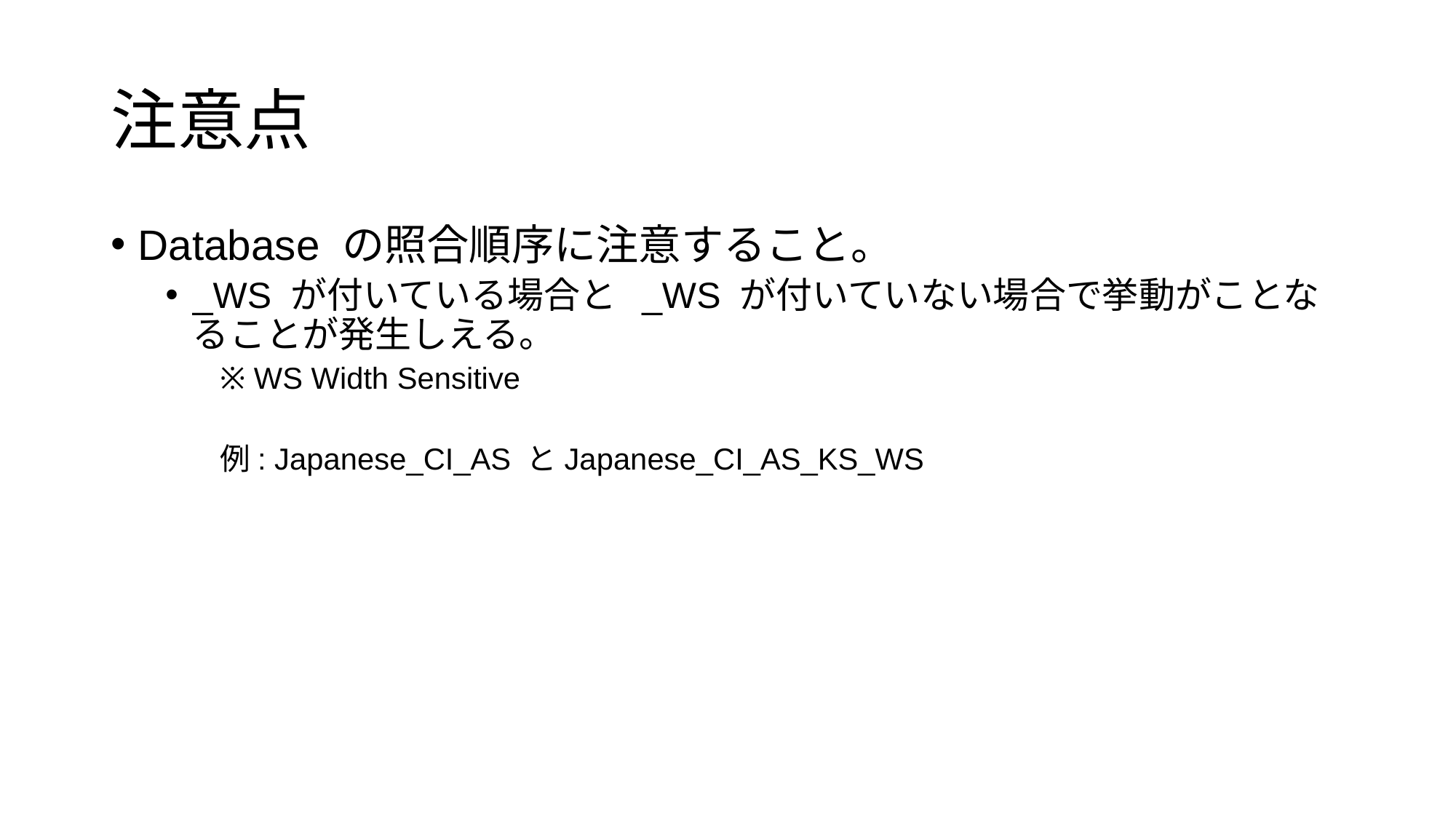

# 注意点
Database の照合順序に注意すること。
_WS が付いている場合と  _WS が付いていない場合で挙動がことなることが発生しえる。
※ WS Width Sensitive

例: Japanese_CI_AS とJapanese_CI_AS_KS_WS